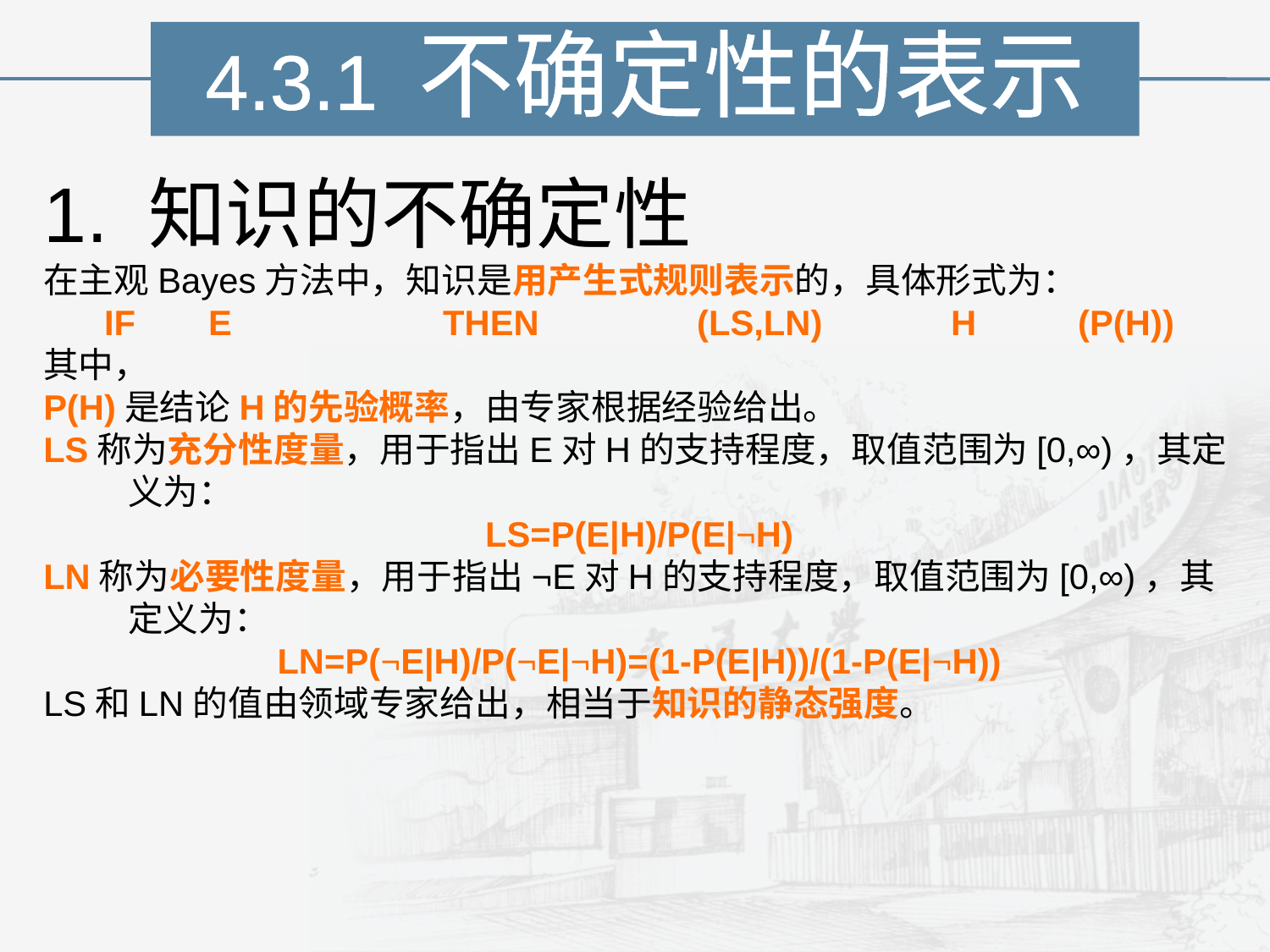

4.3.1 不确定性的表示
1. 知识的不确定性
在主观Bayes方法中，知识是用产生式规则表示的，具体形式为：
IF	  E	  	THEN		(LS,LN) 	H	(P(H))
其中，
P(H)是结论H的先验概率，由专家根据经验给出。
LS称为充分性度量，用于指出E对H的支持程度，取值范围为[0,∞)，其定义为：
LS=P(E|H)/P(E|¬H)
LN称为必要性度量，用于指出¬E对H的支持程度，取值范围为[0,∞)，其定义为：
LN=P(¬E|H)/P(¬E|¬H)=(1-P(E|H))/(1-P(E|¬H))
LS和LN的值由领域专家给出，相当于知识的静态强度。
50